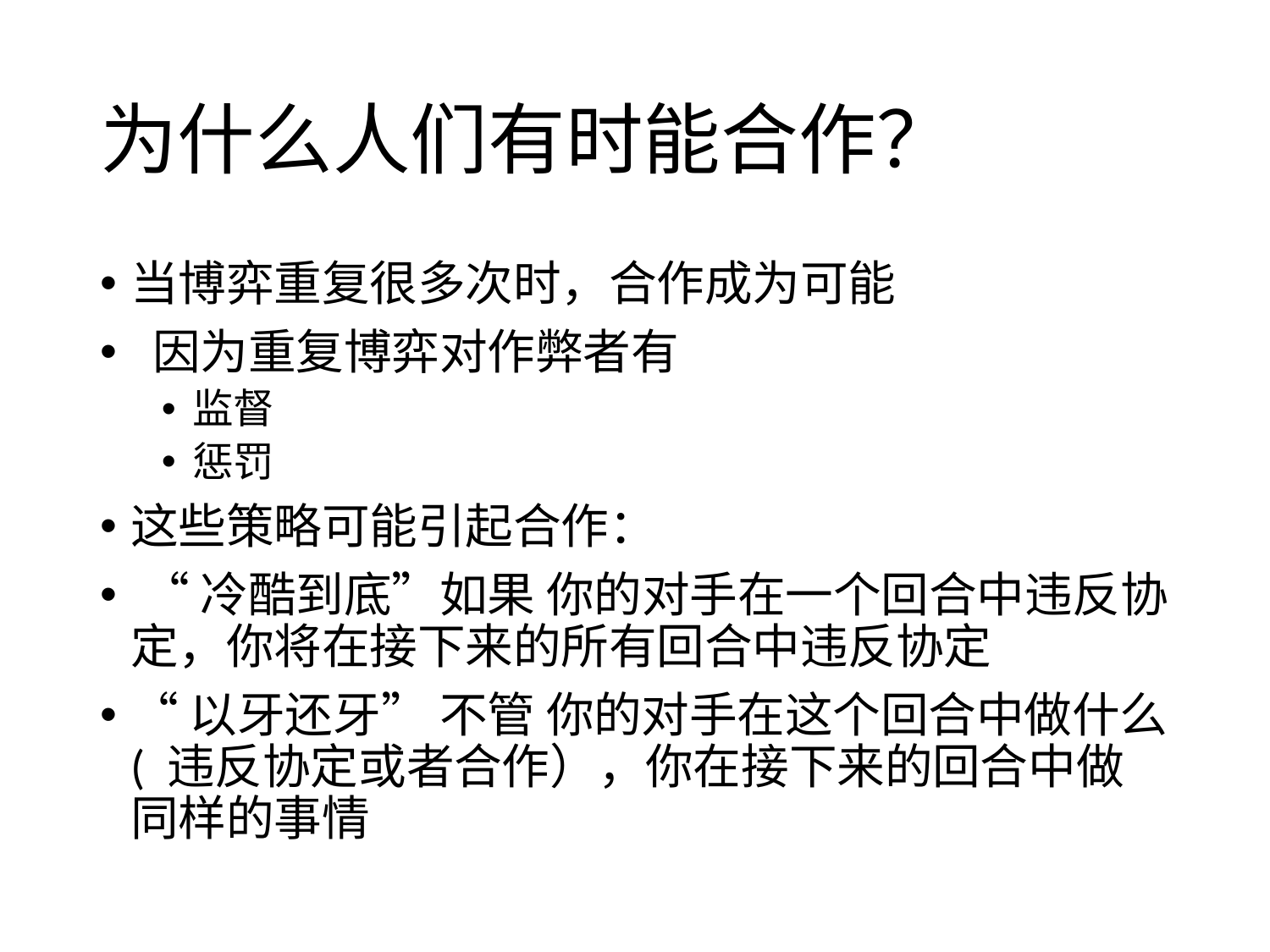

# 为什么人们有时能合作？
当博弈重复很多次时，合作成为可能
 因为重复博弈对作弊者有
监督
惩罚
这些策略可能引起合作：
 “冷酷到底”如果 你的对手在一个回合中违反协定，你将在接下来的所有回合中违反协定
“以牙还牙” 不管 你的对手在这个回合中做什么( 违反协定或者合作），你在接下来的回合中做同样的事情